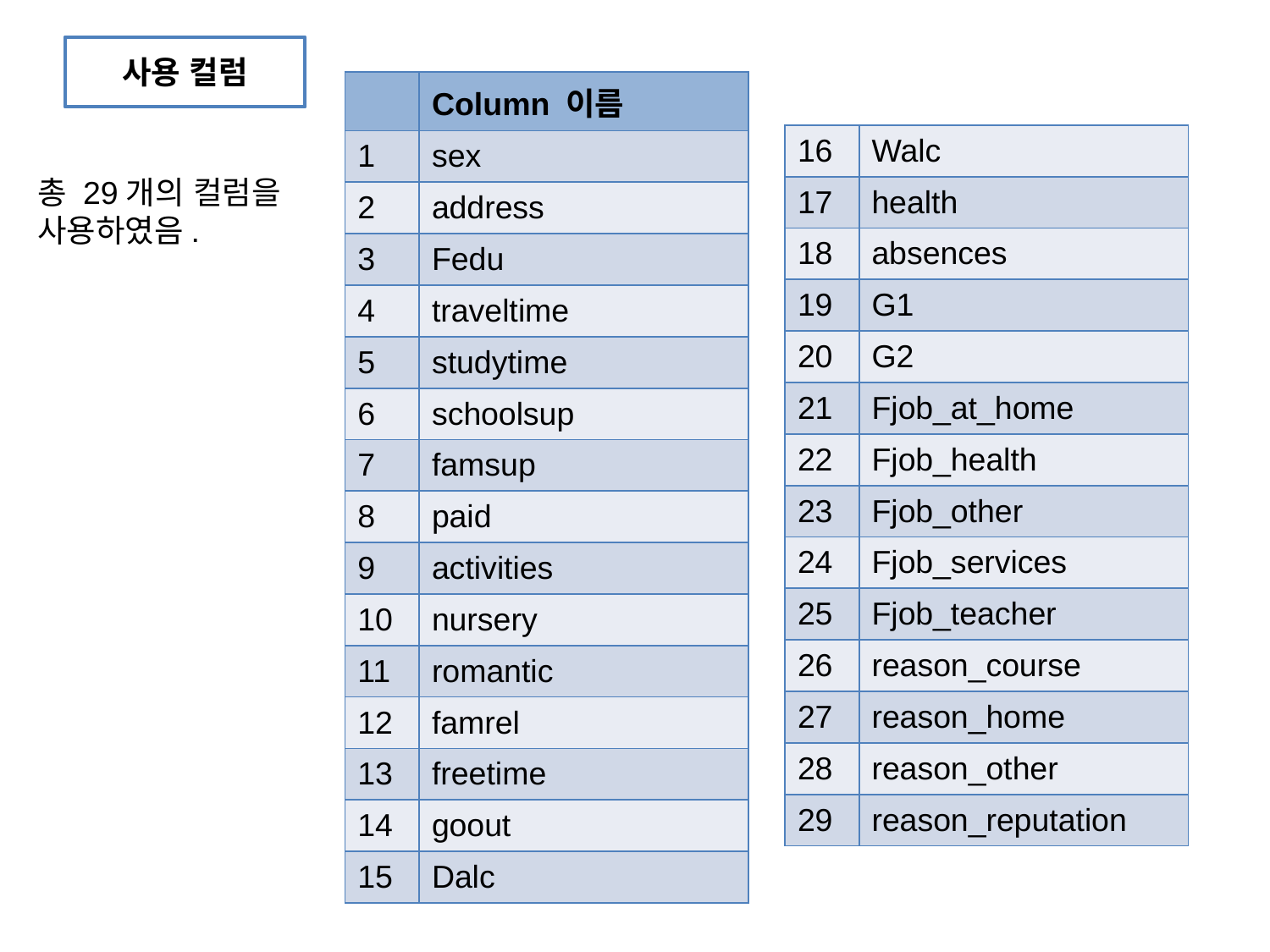

사용 컬럼
|  | Column 이름 |
| --- | --- |
| 1 | sex |
| 2 | address |
| 3 | Fedu |
| 4 | traveltime |
| 5 | studytime |
| 6 | schoolsup |
| 7 | famsup |
| 8 | paid |
| 9 | activities |
| 10 | nursery |
| 11 | romantic |
| 12 | famrel |
| 13 | freetime |
| 14 | goout |
| 15 | Dalc |
| 16 | Walc |
| --- | --- |
| 17 | health |
| 18 | absences |
| 19 | G1 |
| 20 | G2 |
| 21 | Fjob\_at\_home |
| 22 | Fjob\_health |
| 23 | Fjob\_other |
| 24 | Fjob\_services |
| 25 | Fjob\_teacher |
| 26 | reason\_course |
| 27 | reason\_home |
| 28 | reason\_other |
| 29 | reason\_reputation |
총 29개의 컬럼을 사용하였음.